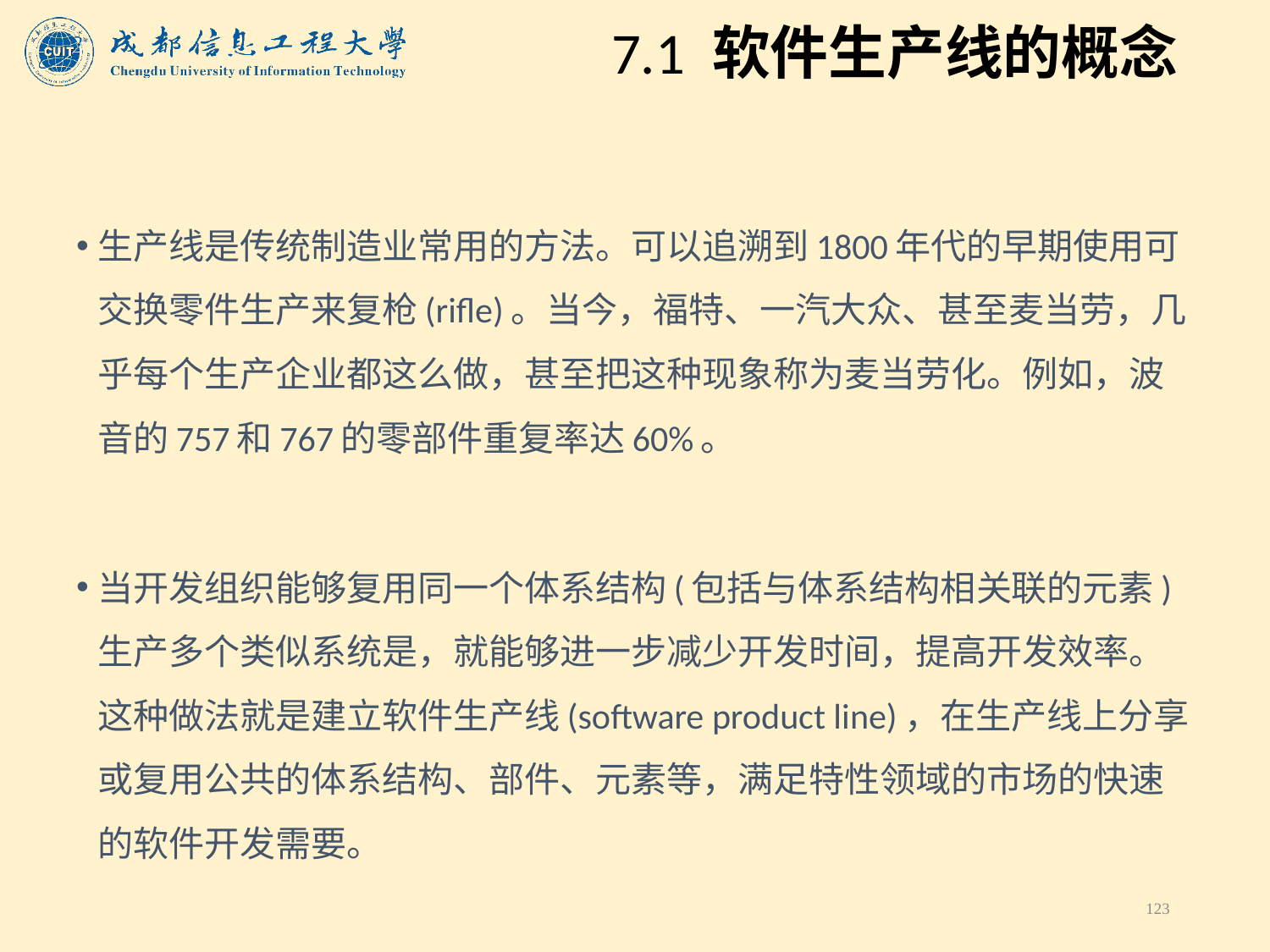

# 7.1 软件生产线的概念
生产线是传统制造业常用的方法。可以追溯到1800年代的早期使用可交换零件生产来复枪(rifle)。当今，福特、一汽大众、甚至麦当劳，几乎每个生产企业都这么做，甚至把这种现象称为麦当劳化。例如，波音的757和767的零部件重复率达60%。

当开发组织能够复用同一个体系结构(包括与体系结构相关联的元素)生产多个类似系统是，就能够进一步减少开发时间，提高开发效率。这种做法就是建立软件生产线(software product line)，在生产线上分享或复用公共的体系结构、部件、元素等，满足特性领域的市场的快速的软件开发需要。
123